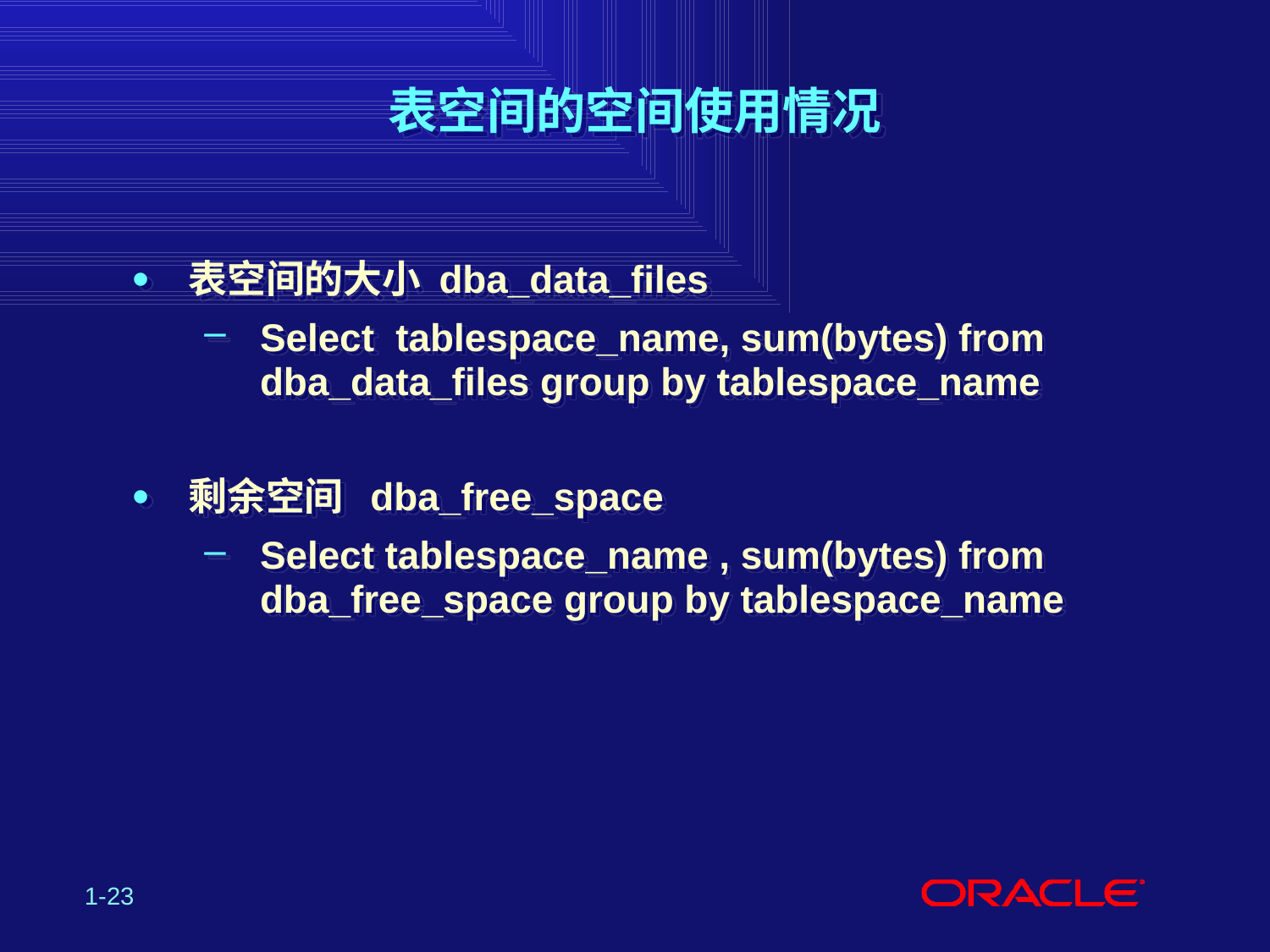

# 表空间的空间使用情况
表空间的大小 dba_data_files
Select  tablespace_name, sum(bytes) from dba_data_files group by tablespace_name

剩余空间  dba_free_space
Select tablespace_name , sum(bytes) from dba_free_space group by tablespace_name